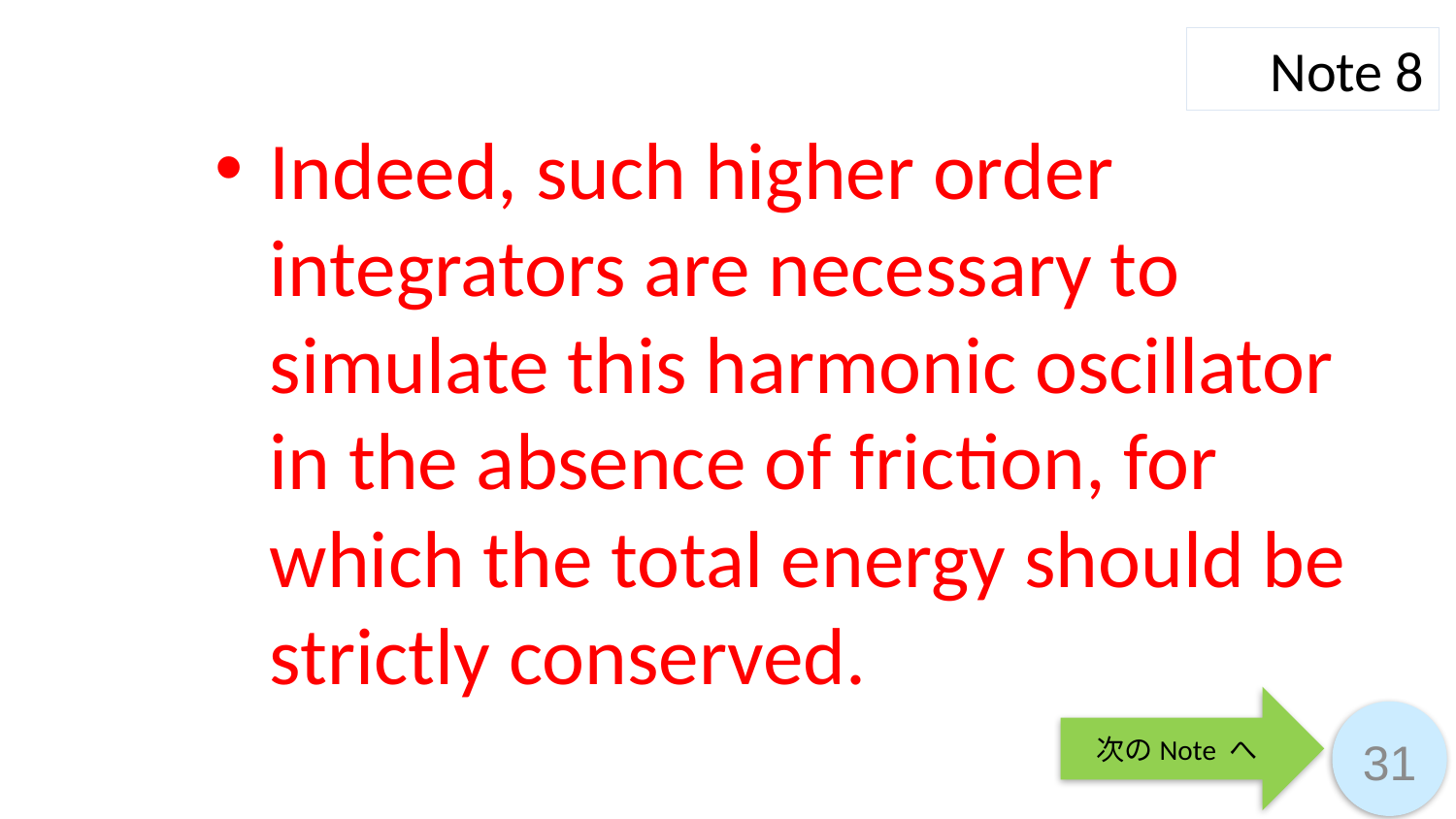

Note 8
Indeed, such higher order integrators are necessary to simulate this harmonic oscillator in the absence of friction, for which the total energy should be strictly conserved.
次のNote へ
31